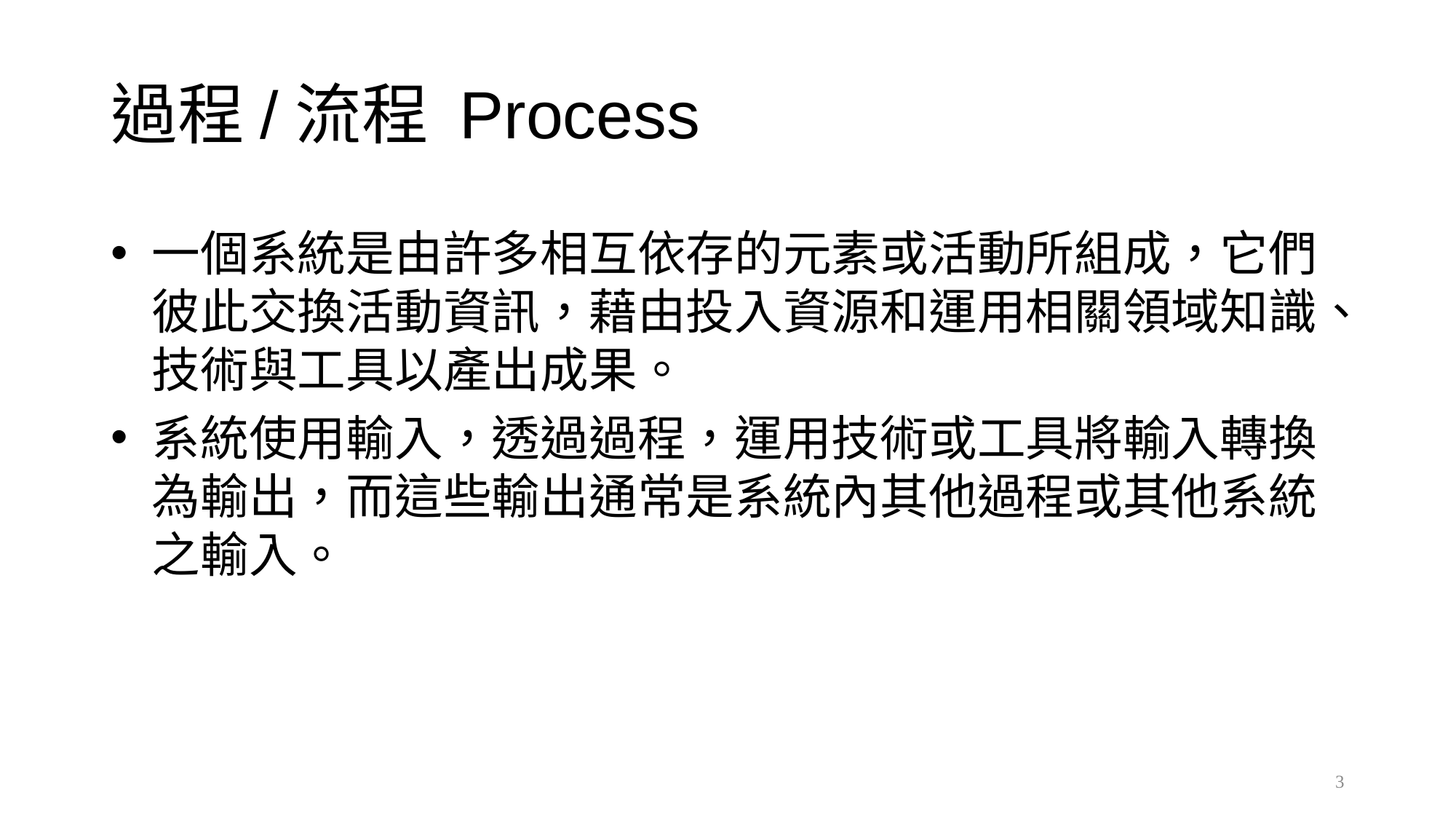

# 過程/流程 Process
一個系統是由許多相互依存的元素或活動所組成，它們彼此交換活動資訊，藉由投入資源和運用相關領域知識、技術與工具以產出成果。
系統使用輸入，透過過程，運用技術或工具將輸入轉換為輸出，而這些輸出通常是系統內其他過程或其他系統之輸入。
3